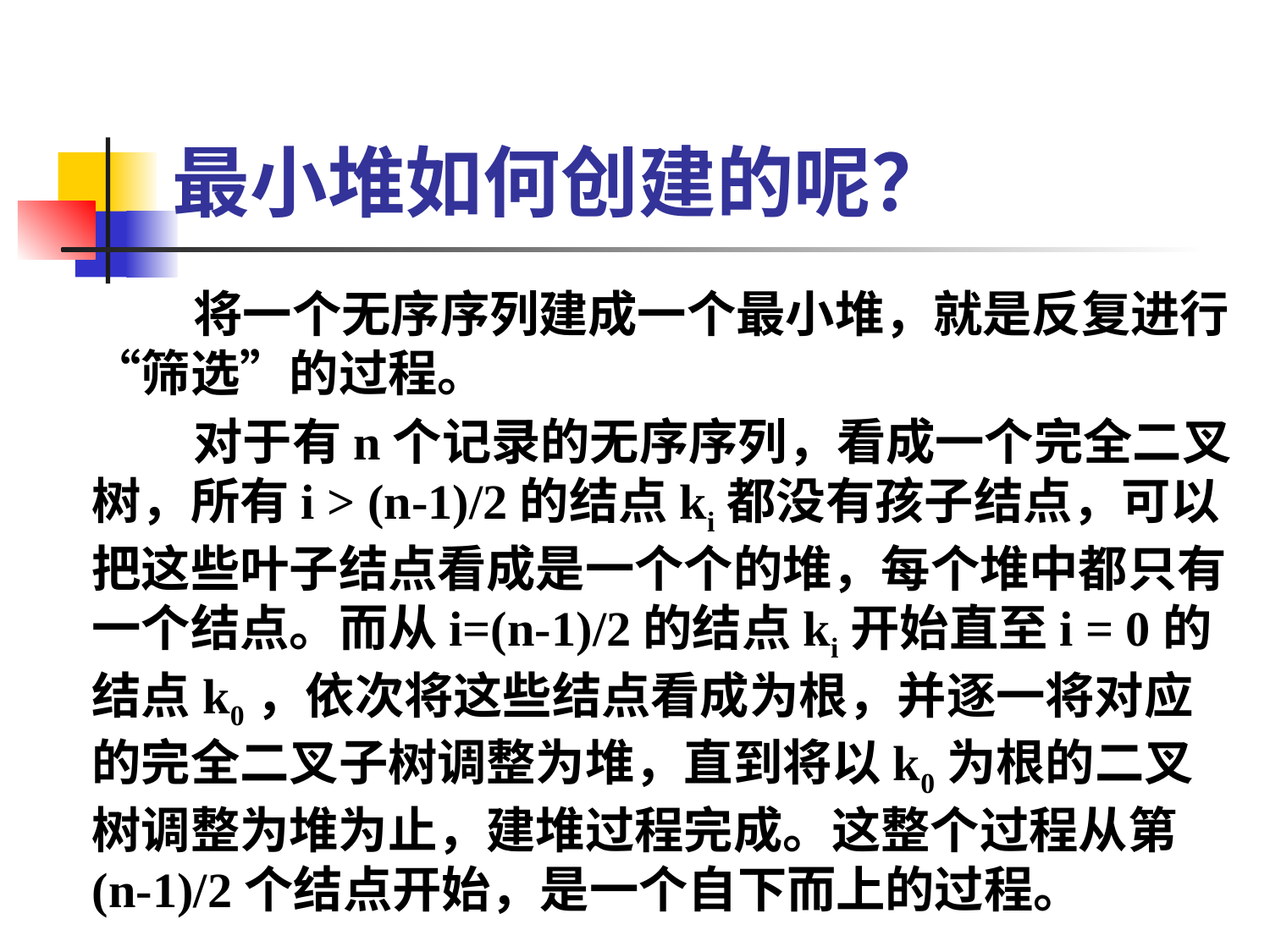

# 最小堆如何创建的呢？
        将一个无序序列建成一个最小堆，就是反复进行“筛选”的过程。
        对于有n个记录的无序序列，看成一个完全二叉树，所有i > (n-1)/2的结点ki都没有孩子结点，可以把这些叶子结点看成是一个个的堆，每个堆中都只有一个结点。而从i=(n-1)/2的结点ki开始直至i = 0的结点k0，依次将这些结点看成为根，并逐一将对应的完全二叉子树调整为堆，直到将以k0为根的二叉树调整为堆为止，建堆过程完成。这整个过程从第(n-1)/2个结点开始，是一个自下而上的过程。
60